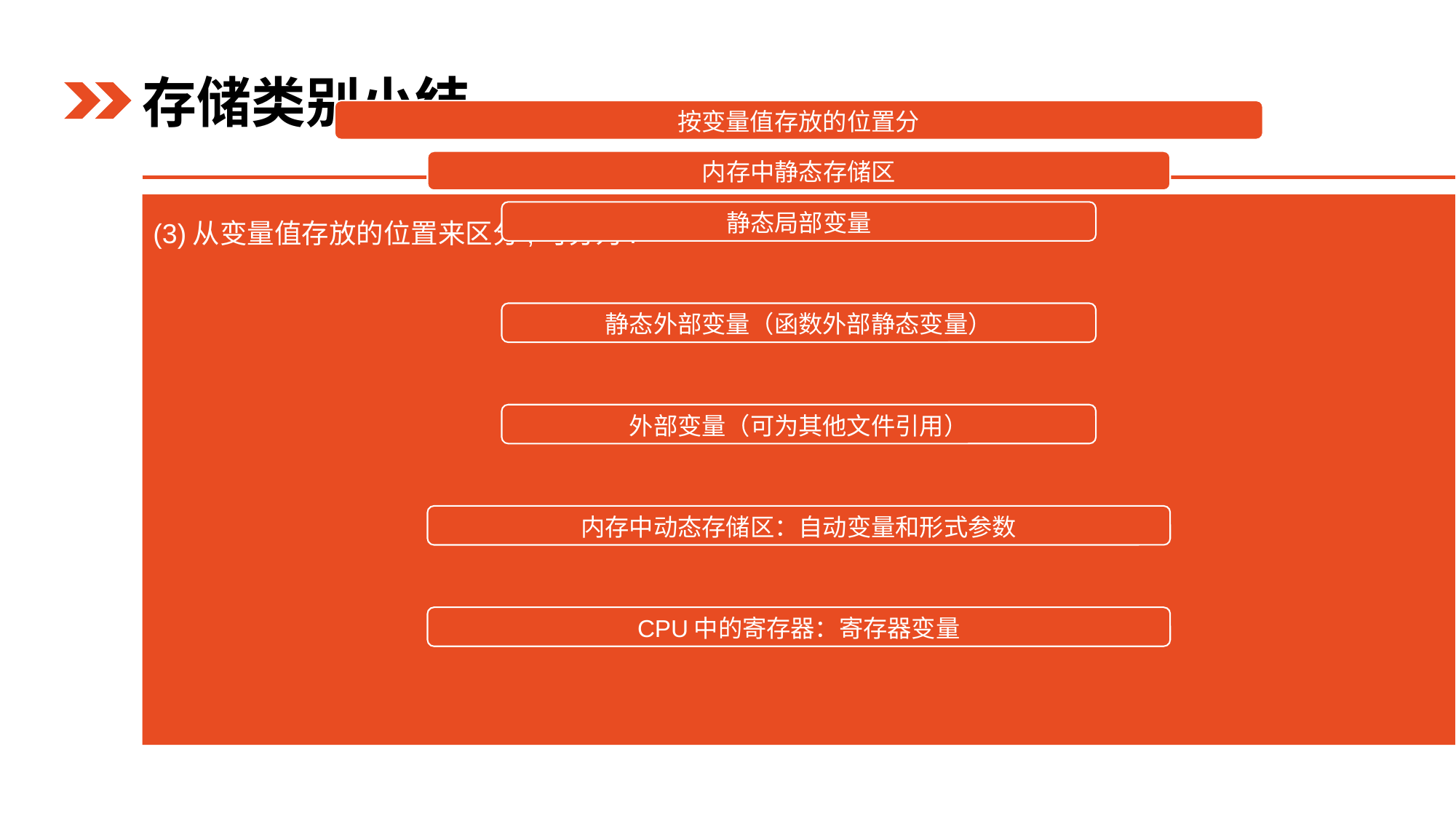

存储类别小结

按变量值存放的位置分
内存中静态存储区
静态局部变量
静态外部变量（函数外部静态变量）
外部变量（可为其他文件引用）
内存中动态存储区：自动变量和形式参数
CPU中的寄存器：寄存器变量
(3)从变量值存放的位置来区分,可分为: